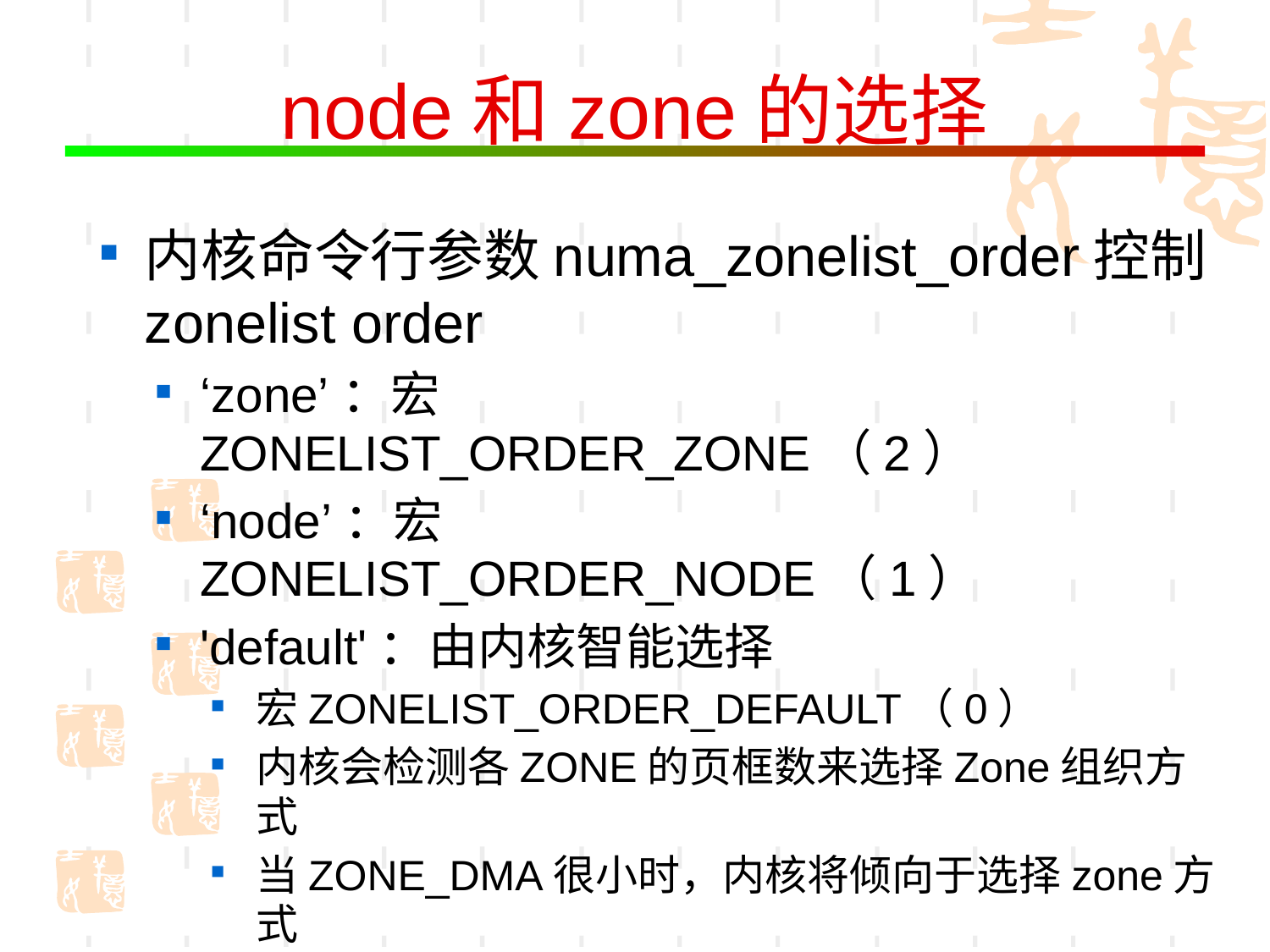

# node和zone的选择
内核命令行参数numa_zonelist_order控制zonelist order
‘zone’：宏ZONELIST_ORDER_ZONE（2）
‘node’：宏ZONELIST_ORDER_NODE（1）
'default'：由内核智能选择
宏ZONELIST_ORDER_DEFAULT（0）
内核会检测各ZONE的页框数来选择Zone组织方式
当ZONE_DMA很小时，内核将倾向于选择zone方式
vi /proc/sys/vm/numa_zonelist_order